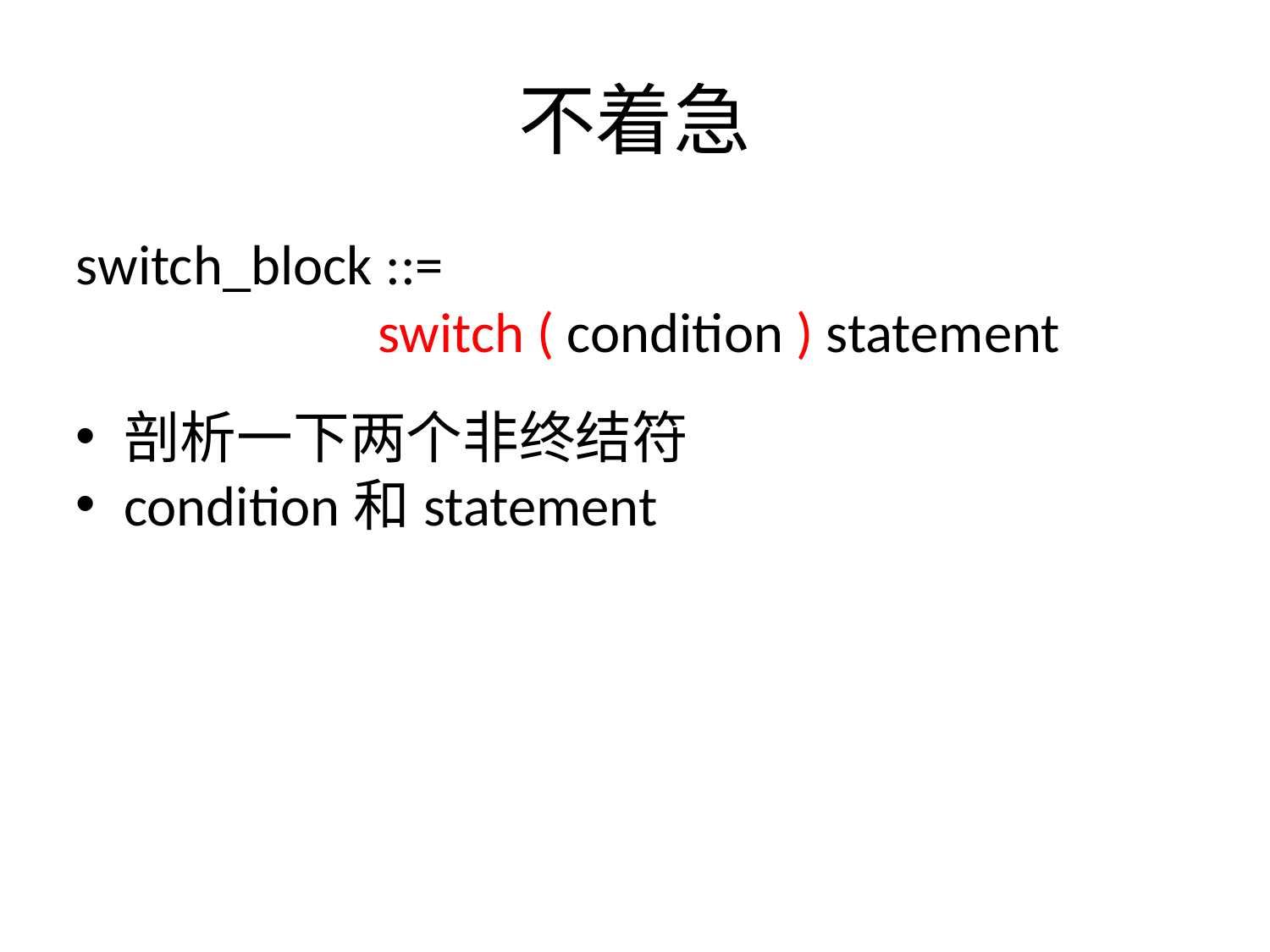

不着急
switch_block ::=
			switch ( condition ) statement

剖析一下两个非终结符
condition和statement